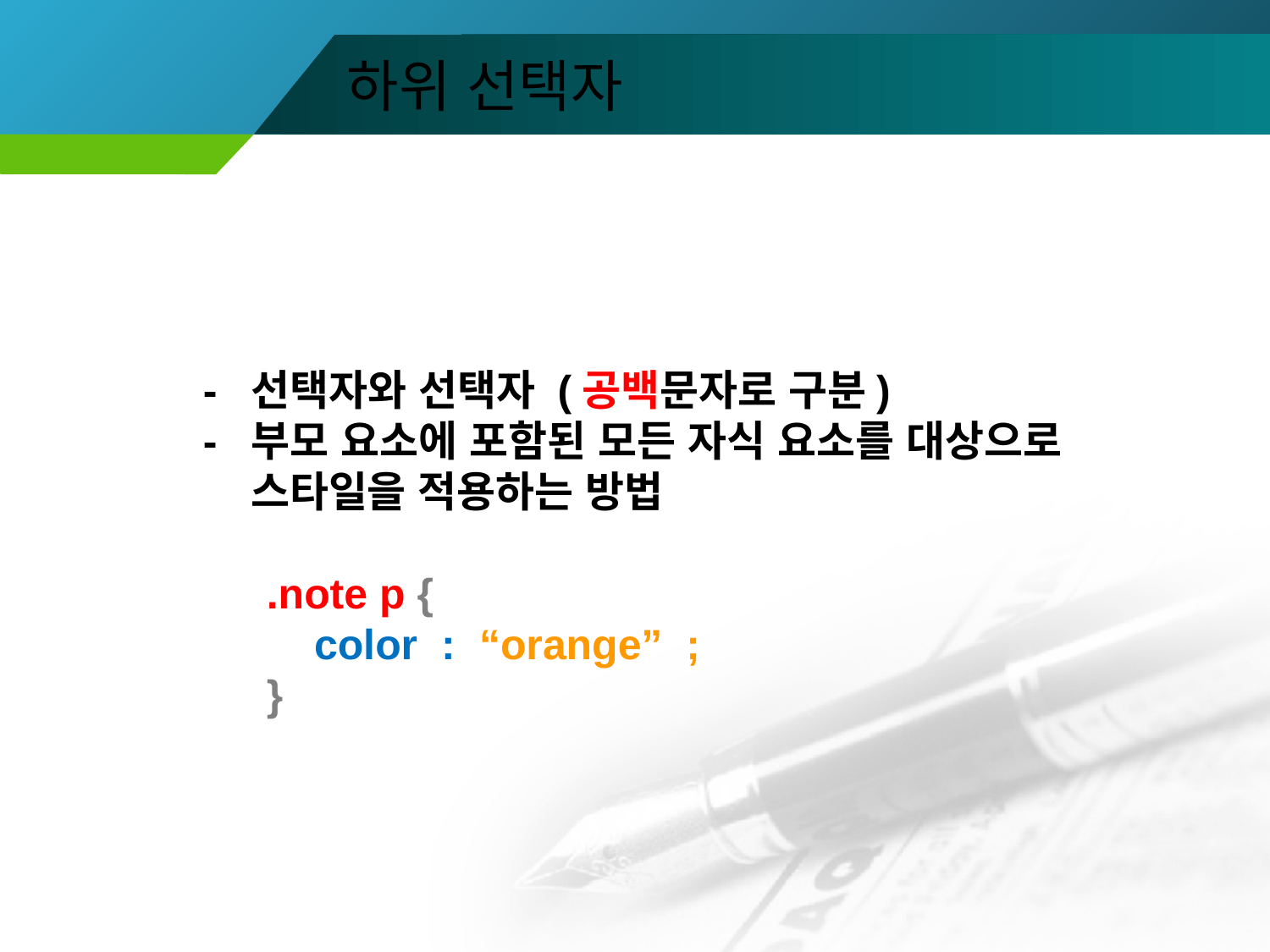

# 하위 선택자

-  선택자와 선택자 (공백문자로 구분)
-  부모 요소에 포함된 모든 자식 요소를 대상으로
스타일을 적용하는 방법

.note p {
	color  :  “orange”  ;
}